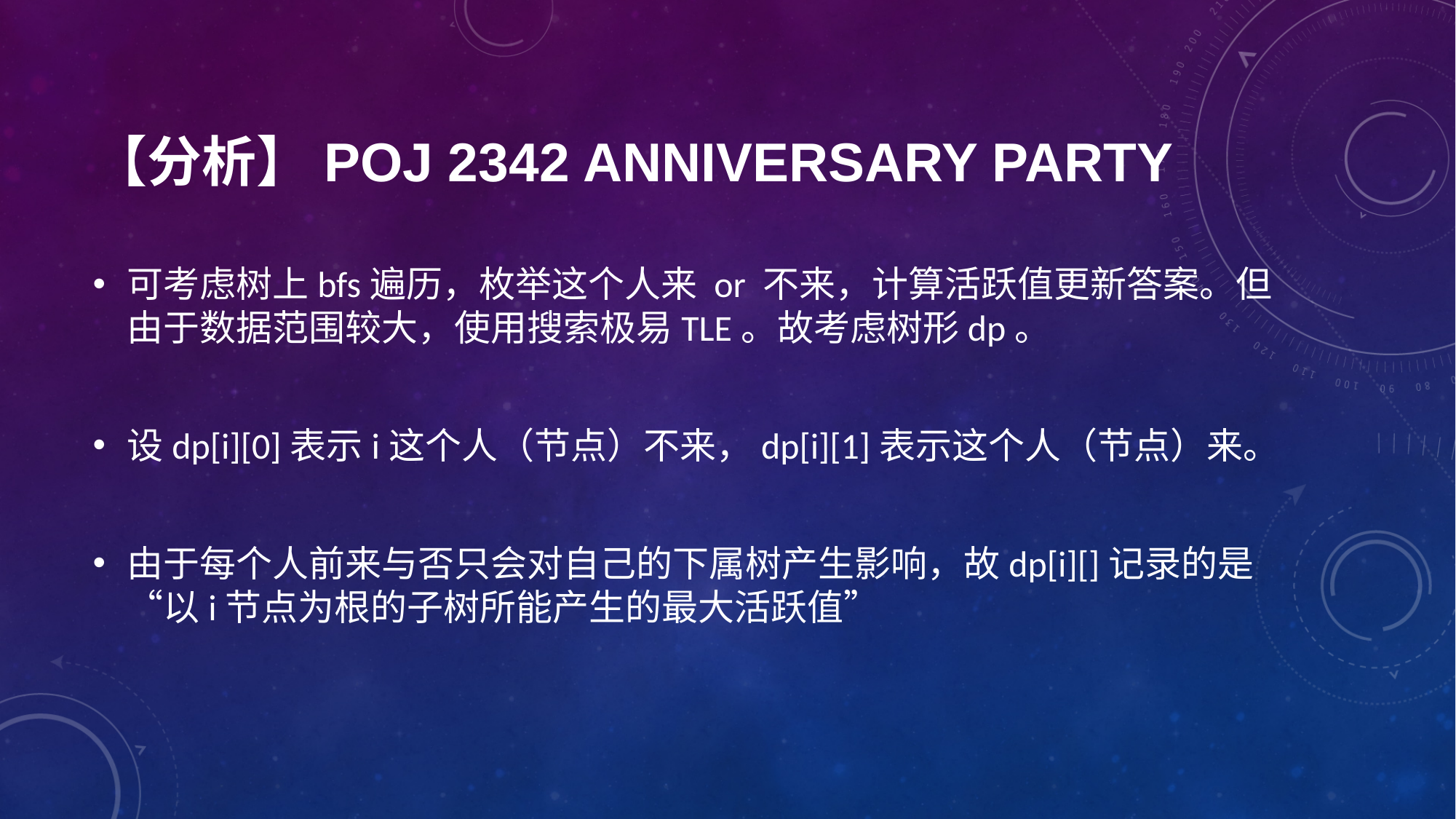

# 【分析】POJ 2342 Anniversary party
可考虑树上bfs遍历，枚举这个人来 or 不来，计算活跃值更新答案。但由于数据范围较大，使用搜索极易TLE。故考虑树形dp。

设dp[i][0]表示i这个人（节点）不来，dp[i][1]表示这个人（节点）来。

由于每个人前来与否只会对自己的下属树产生影响，故dp[i][]记录的是“以i节点为根的子树所能产生的最大活跃值”